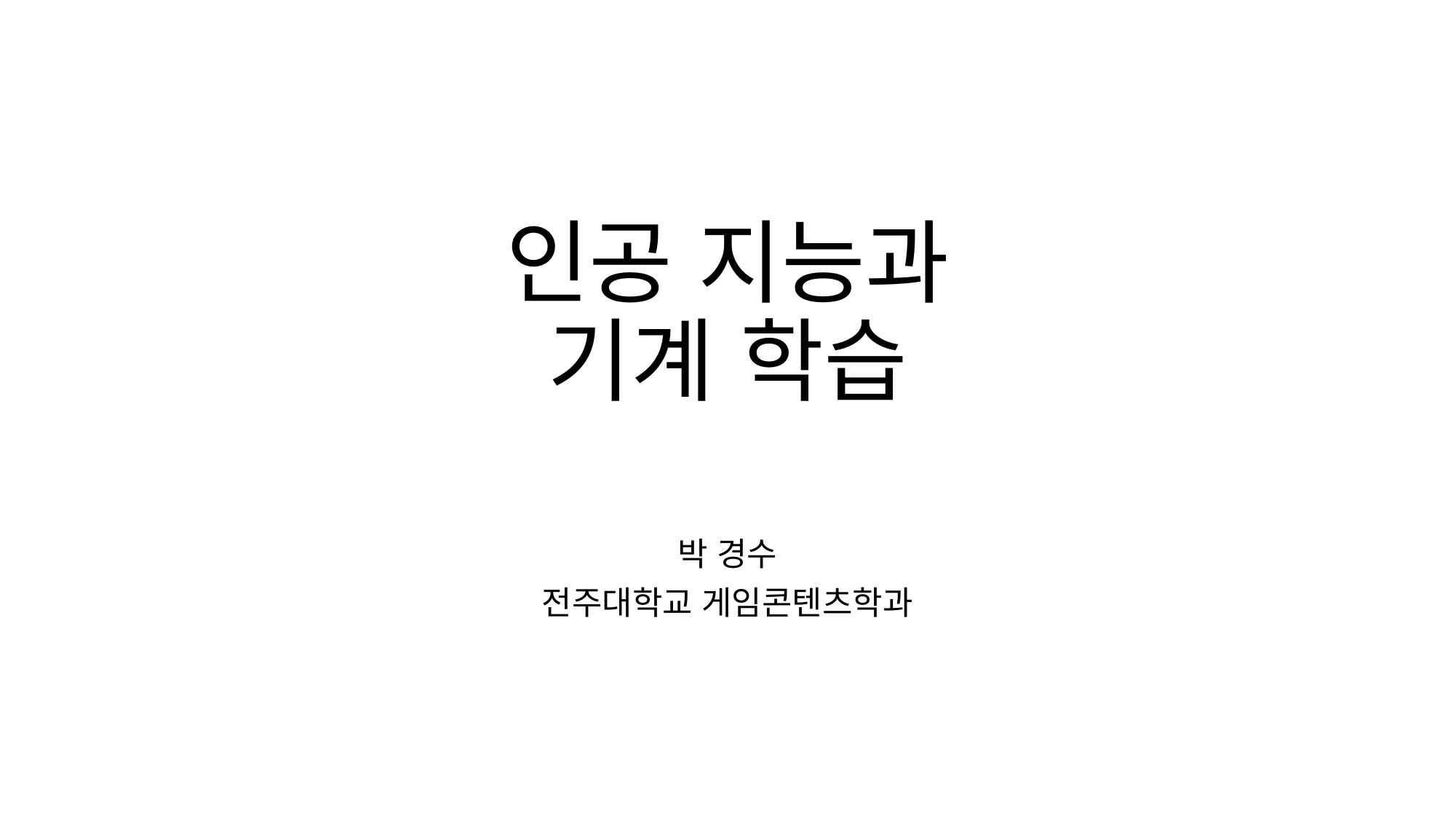

# 인공 지능과 기계 학습

박 경수
전주대학교 게임콘텐츠학과